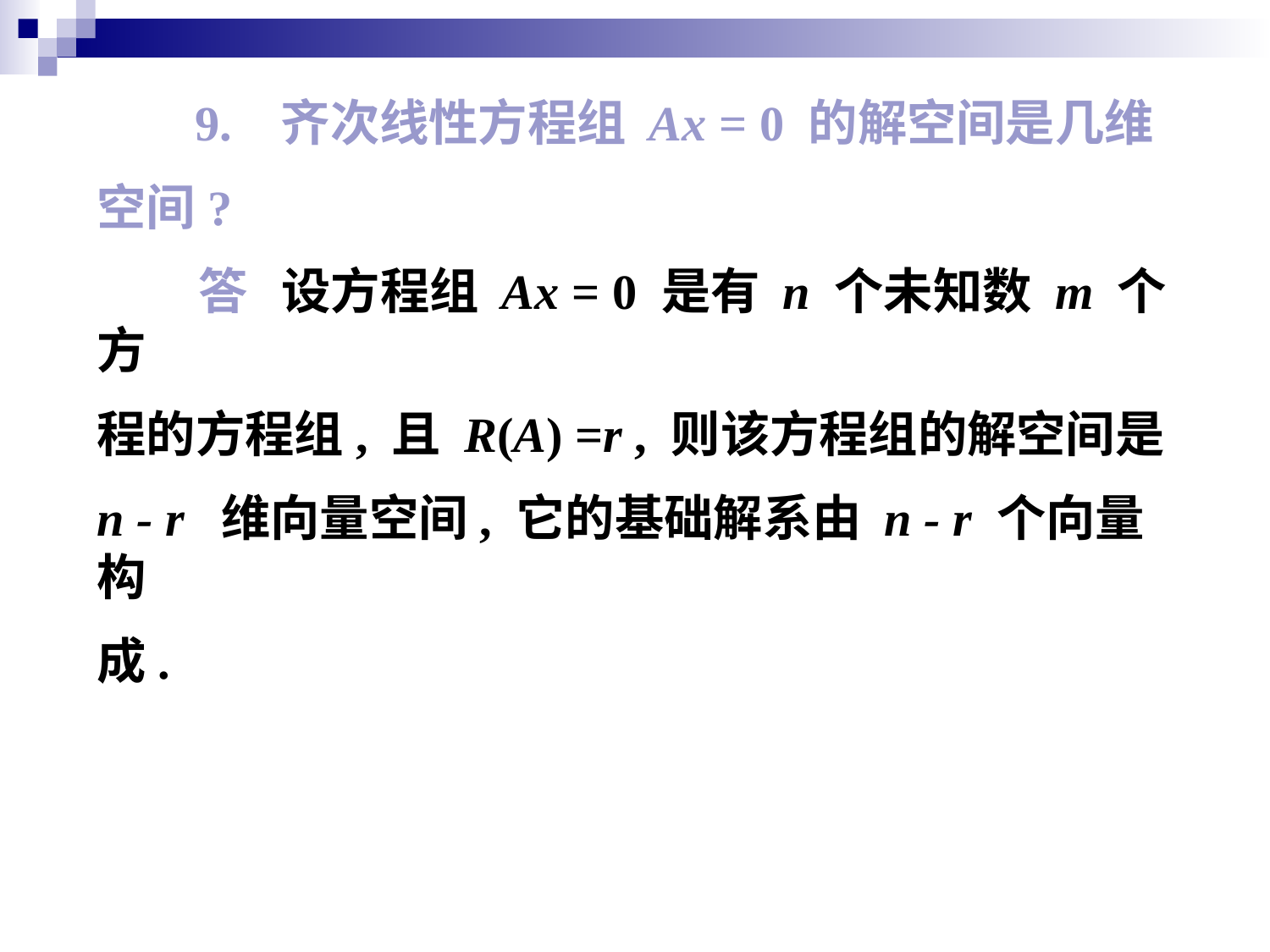

9.   齐次线性方程组 Ax = 0 的解空间是几维
空间?
        答   设方程组 Ax = 0 是有 n 个未知数 m 个方
程的方程组, 且 R(A) =r , 则该方程组的解空间是
n - r  维向量空间, 它的基础解系由 n - r 个向量构
成.